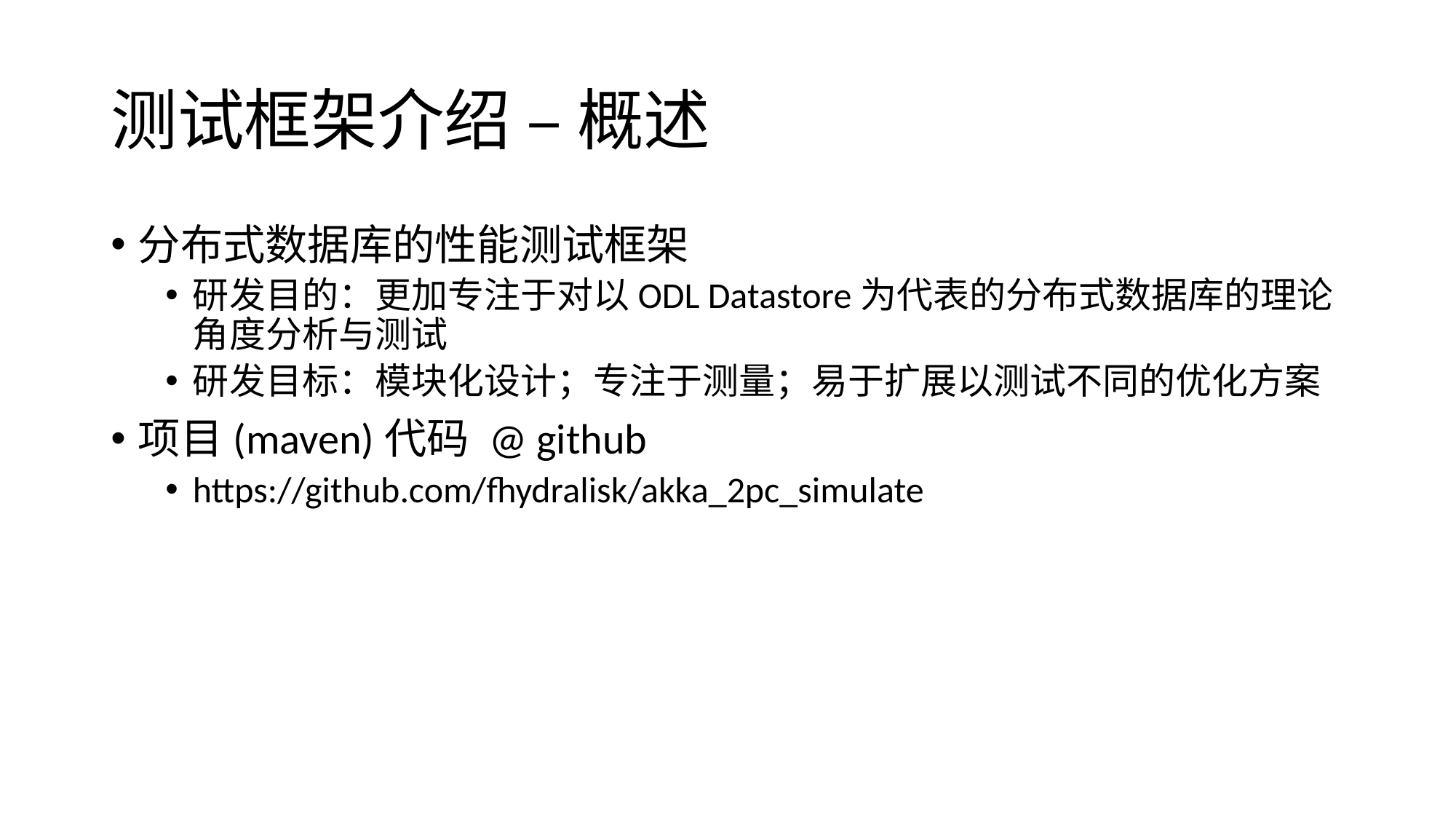

# 测试框架介绍 – 概述
分布式数据库的性能测试框架
研发目的：更加专注于对以ODL Datastore为代表的分布式数据库的理论角度分析与测试
研发目标：模块化设计；专注于测量；易于扩展以测试不同的优化方案
项目(maven)代码 @ github
https://github.com/fhydralisk/akka_2pc_simulate